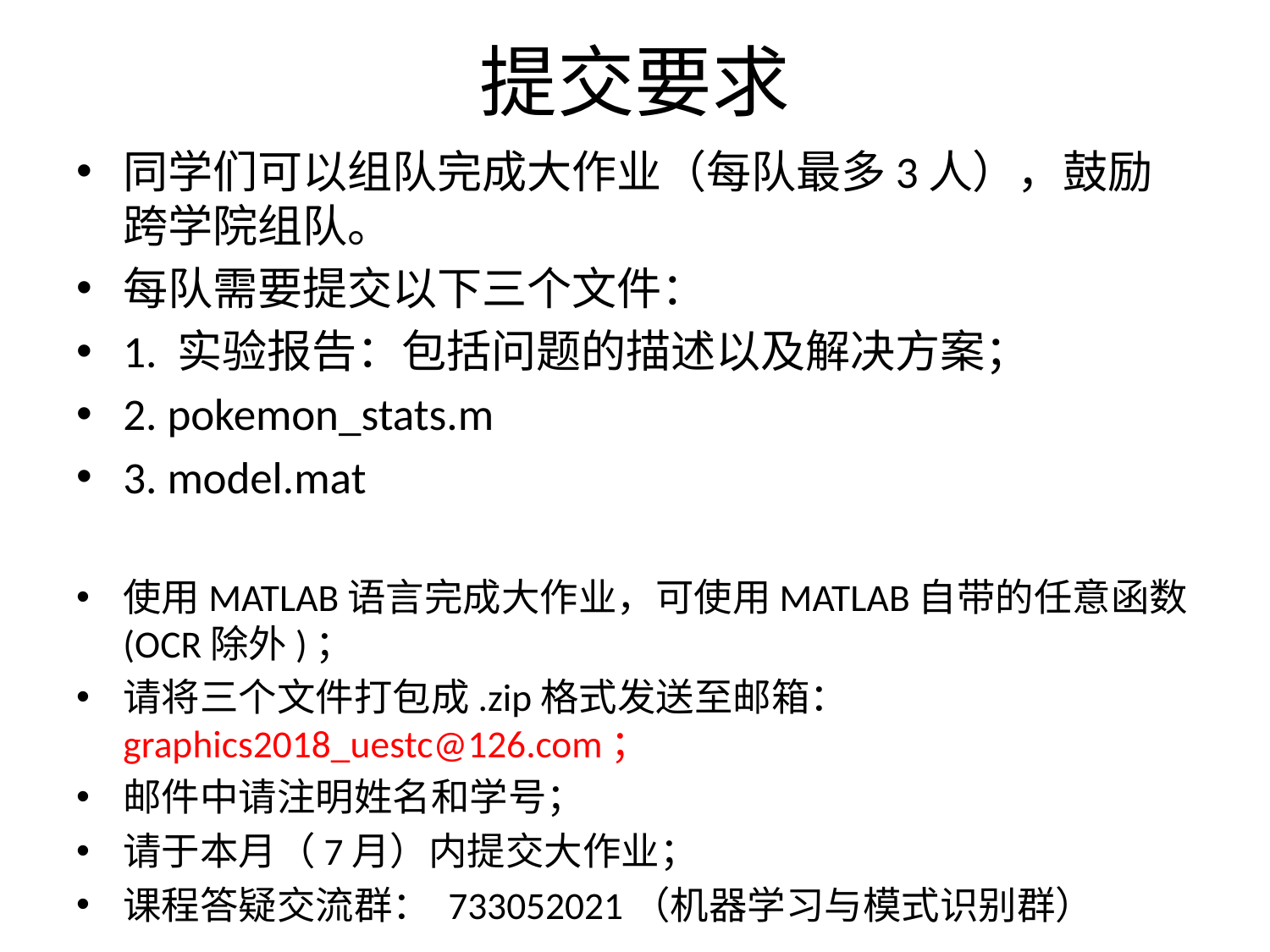

# 提交要求
同学们可以组队完成大作业（每队最多3人），鼓励跨学院组队。
每队需要提交以下三个文件：
1. 实验报告：包括问题的描述以及解决方案；
2. pokemon_stats.m
3. model.mat

使用MATLAB语言完成大作业，可使用MATLAB自带的任意函数(OCR除外)；
请将三个文件打包成.zip格式发送至邮箱：graphics2018_uestc@126.com；
邮件中请注明姓名和学号；
请于本月（7月）内提交大作业；
课程答疑交流群： 733052021（机器学习与模式识别群）